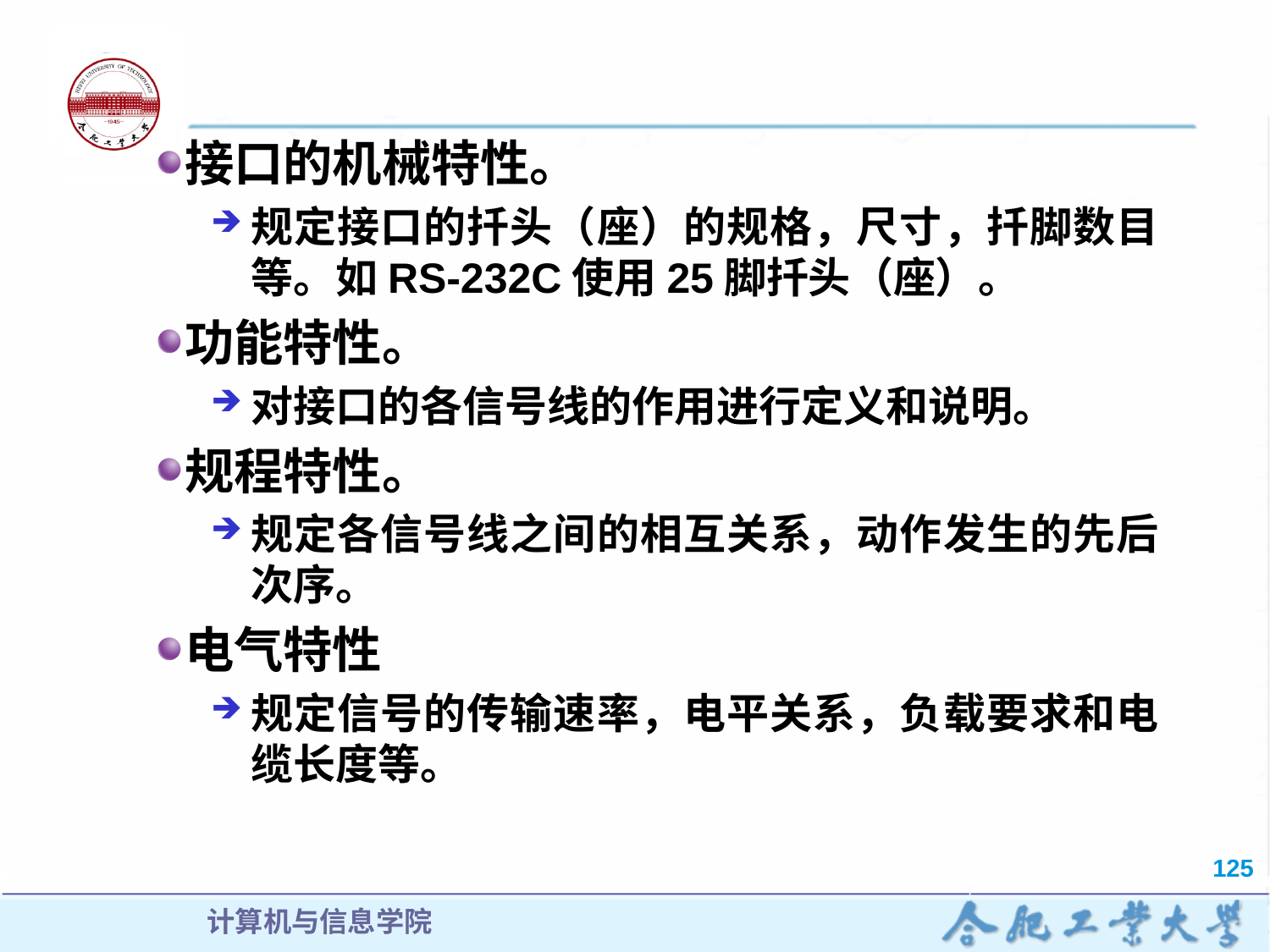

#
接口的机械特性。
规定接口的扦头（座）的规格，尺寸，扦脚数目等。如RS-232C使用25脚扦头（座）。
功能特性。
对接口的各信号线的作用进行定义和说明。
规程特性。
规定各信号线之间的相互关系，动作发生的先后次序。
电气特性
规定信号的传输速率，电平关系，负载要求和电缆长度等。